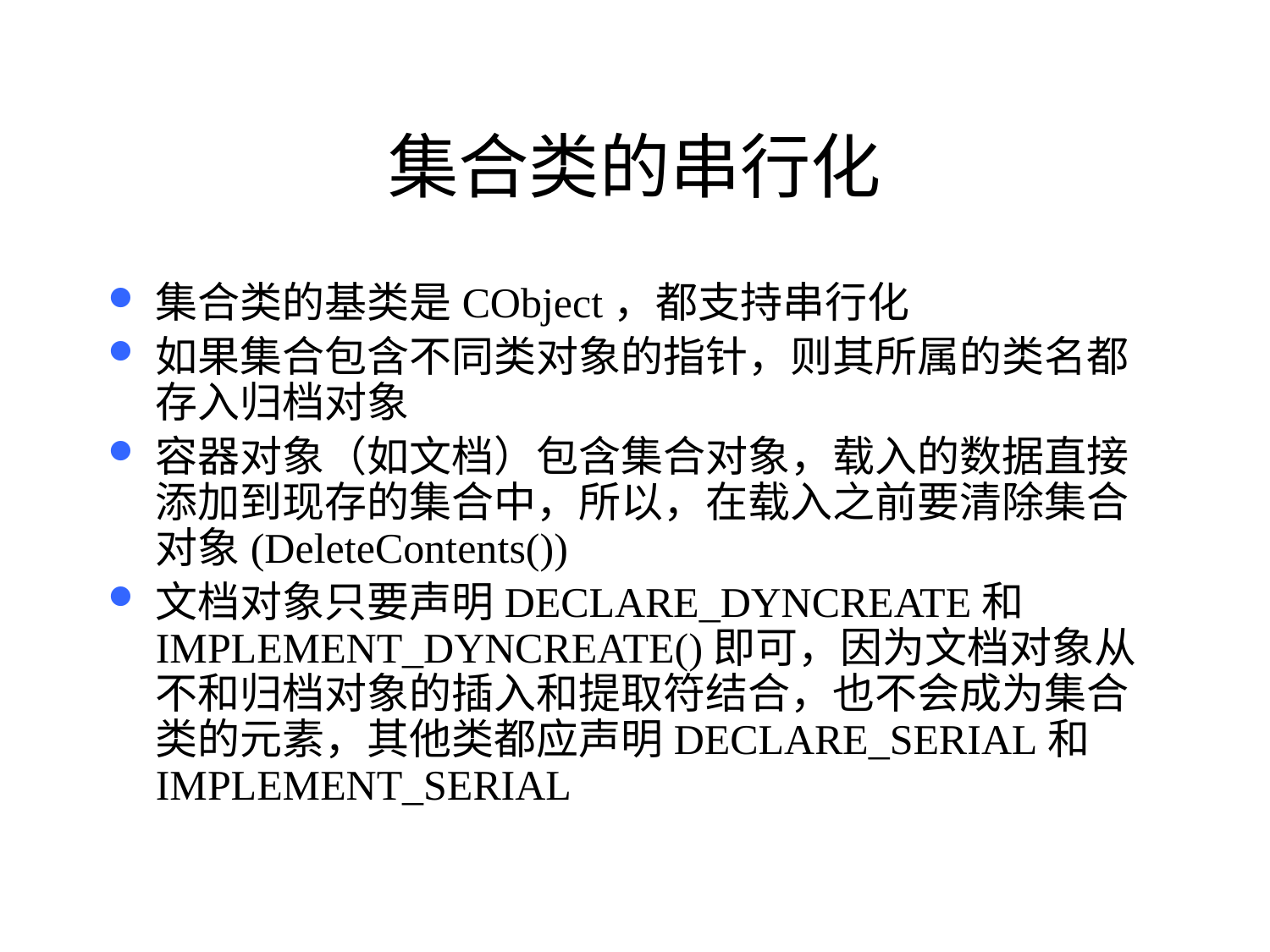

# 集合类的串行化
集合类的基类是CObject，都支持串行化
如果集合包含不同类对象的指针，则其所属的类名都存入归档对象
容器对象（如文档）包含集合对象，载入的数据直接添加到现存的集合中，所以，在载入之前要清除集合对象(DeleteContents())
文档对象只要声明DECLARE_DYNCREATE和IMPLEMENT_DYNCREATE()即可，因为文档对象从不和归档对象的插入和提取符结合，也不会成为集合类的元素，其他类都应声明DECLARE_SERIAL和IMPLEMENT_SERIAL
124